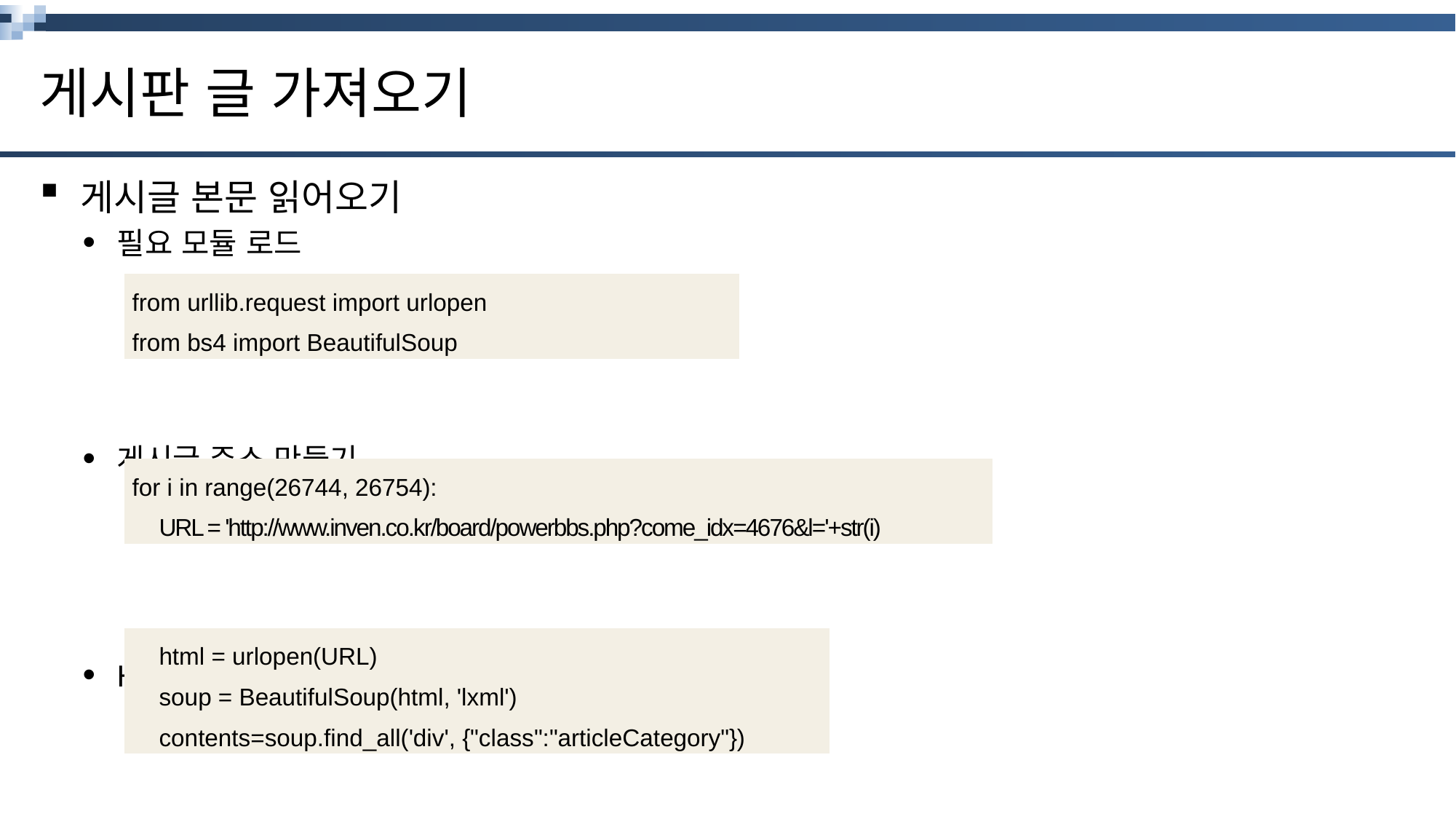

# 게시판 글 가져오기
게시글 본문 읽어오기
필요 모듈 로드

게시글 주소 만들기

HTML 가져와 원하는 내용 추출하기
| from urllib.request import urlopen from bs4 import BeautifulSoup |
| --- |
| for i in range(26744, 26754): URL = 'http://www.inven.co.kr/board/powerbbs.php?come\_idx=4676&l='+str(i) |
| --- |
| html = urlopen(URL) soup = BeautifulSoup(html, 'lxml') contents=soup.find\_all('div', {"class":"articleCategory"}) |
| --- |